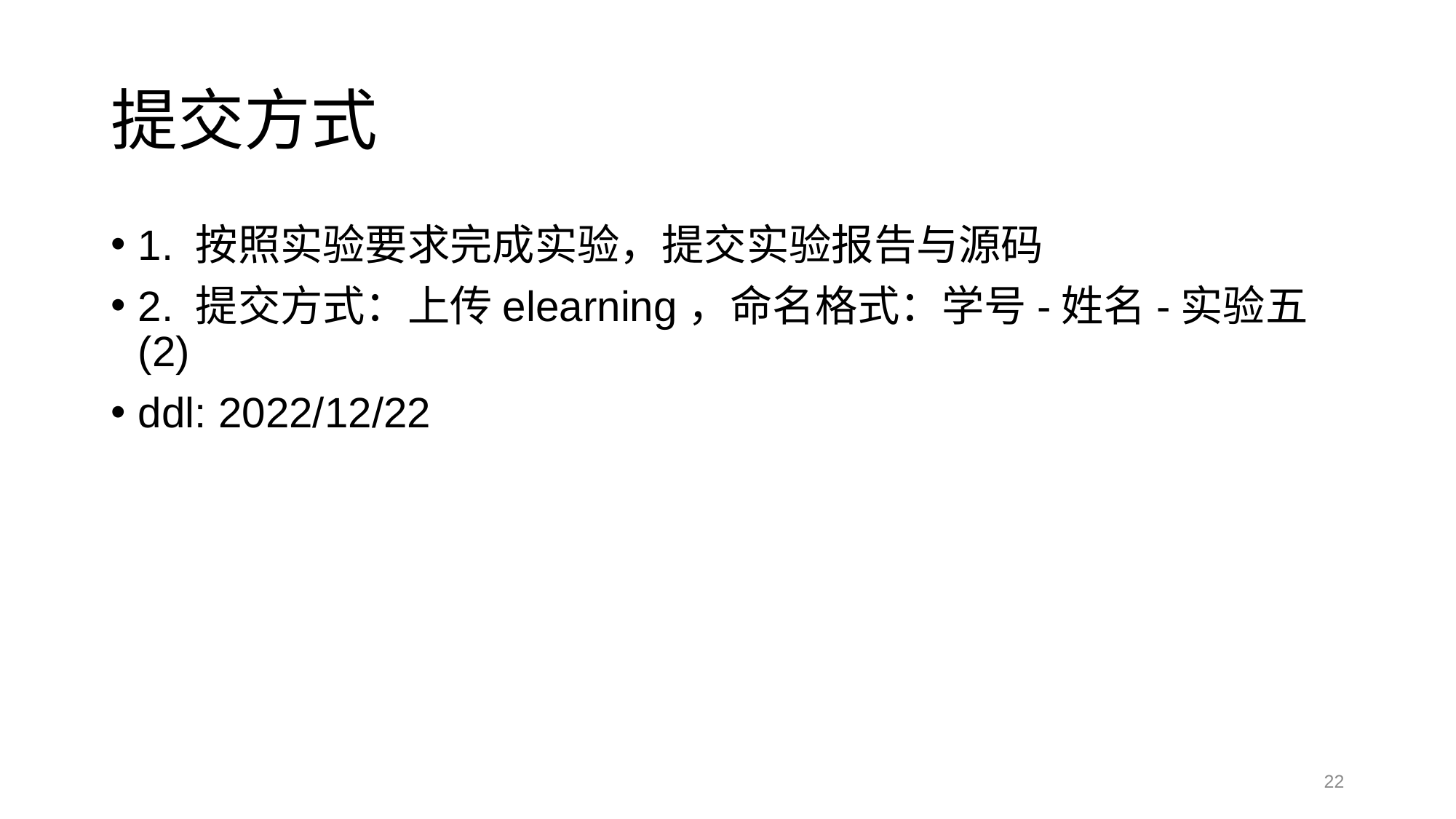

# 提交方式
1. 按照实验要求完成实验，提交实验报告与源码
2. 提交方式：上传elearning，命名格式：学号-姓名-实验五(2)
ddl: 2022/12/22
22